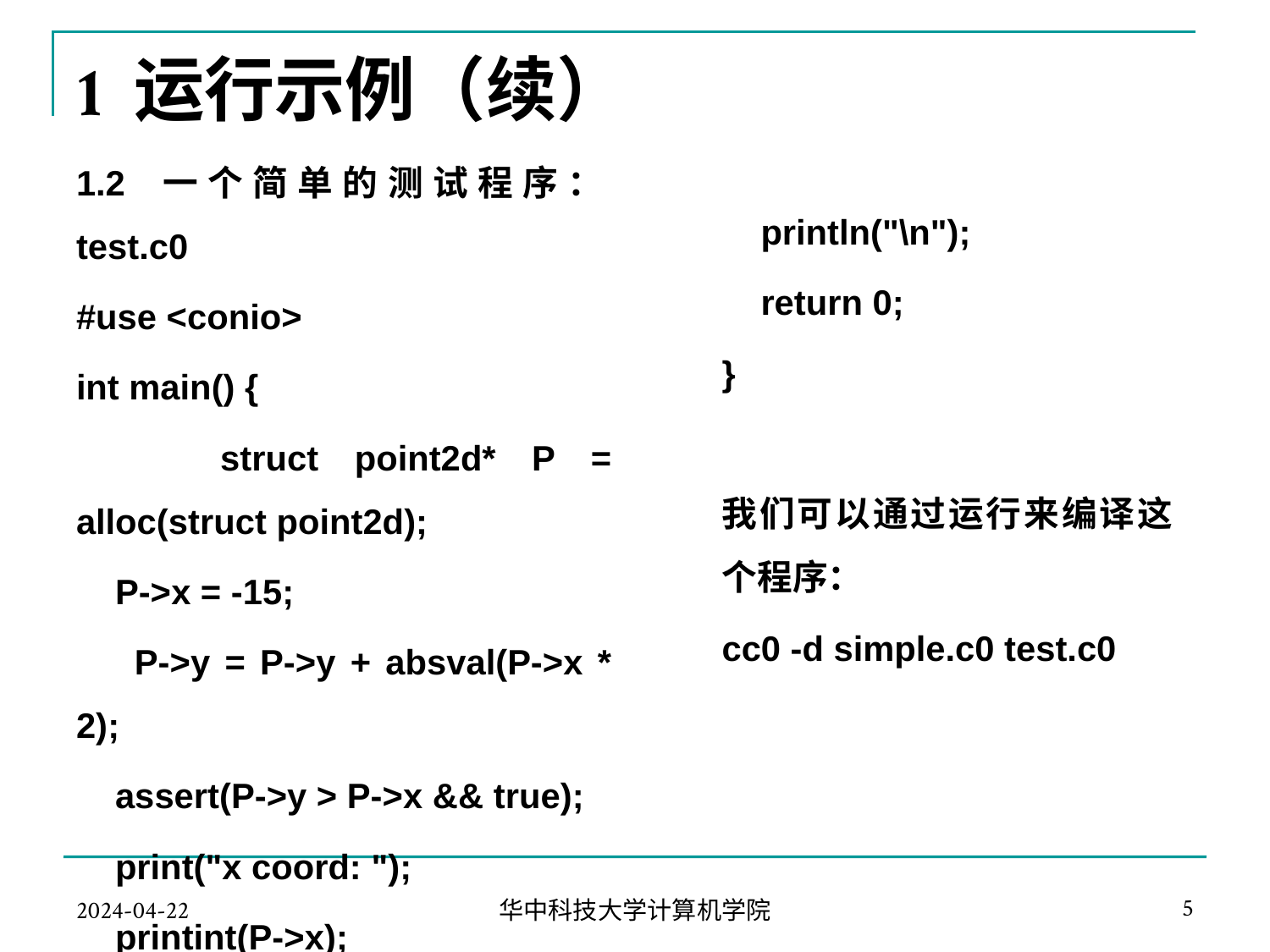

# 1 运行示例（续）
1.2 一个简单的测试程序：test.c0
#use <conio>
int main() {
    struct point2d* P = alloc(struct point2d);
    P->x = -15;
    P->y = P->y + absval(P->x * 2);
    assert(P->y > P->x && true);
    print("x coord: ");
    printint(P->x);

    println("\n");
    return 0;
}

我们可以通过运行来编译这个程序：
cc0 -d simple.c0 test.c0
2024-04-22
5
华中科技大学计算机学院